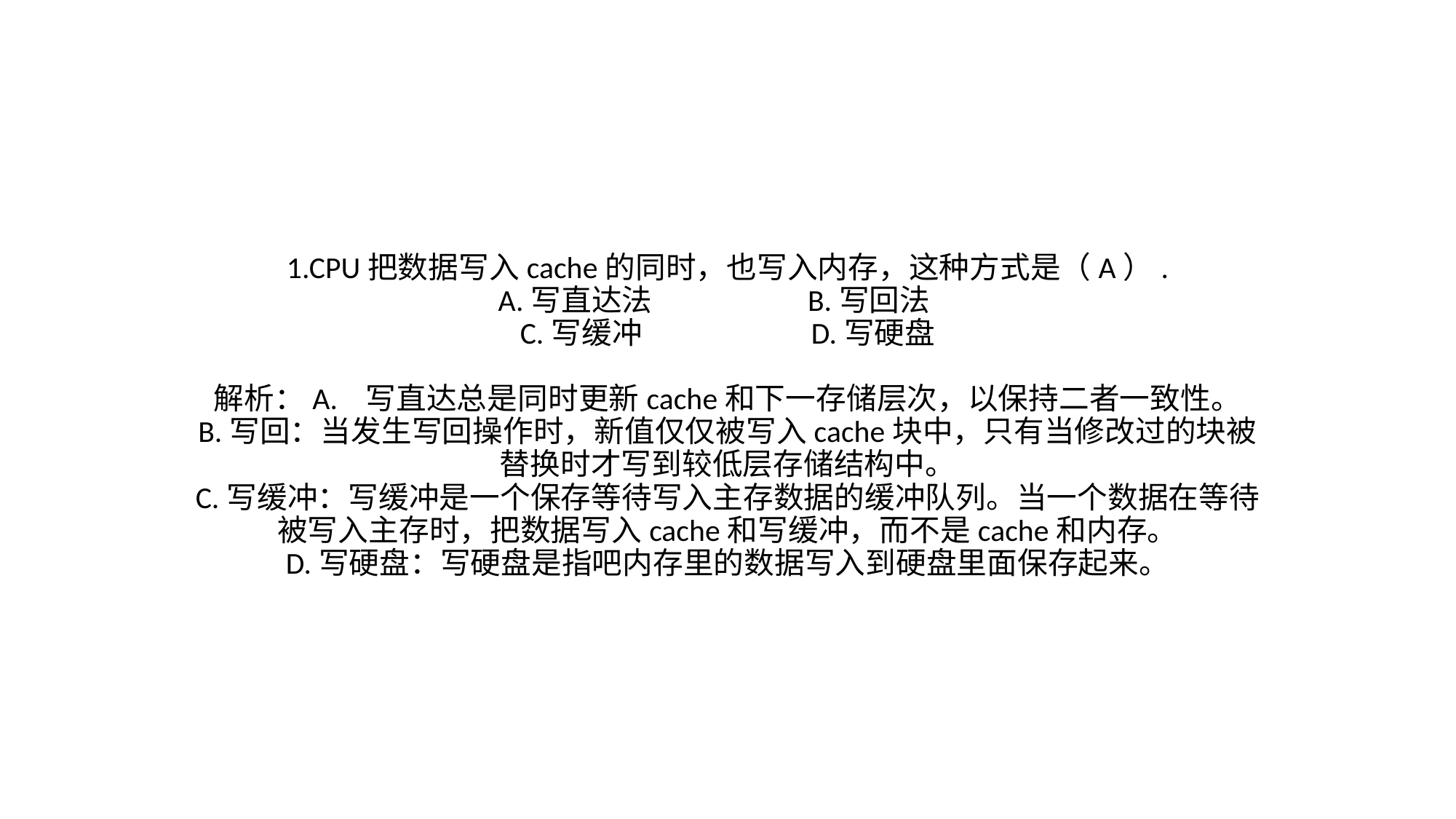

# 1.CPU把数据写入cache的同时，也写入内存，这种方式是（A）. A.写直达法                      B.写回法 C.写缓冲                        D.写硬盘 解析：A.   写直达总是同时更新cache和下一存储层次，以保持二者一致性。 B.写回：当发生写回操作时，新值仅仅被写入cache块中，只有当修改过的块被替换时才写到较低层存储结构中。 C.写缓冲：写缓冲是一个保存等待写入主存数据的缓冲队列。当一个数据在等待被写入主存时，把数据写入cache和写缓冲，而不是cache和内存。 D.写硬盘：写硬盘是指吧内存里的数据写入到硬盘里面保存起来。